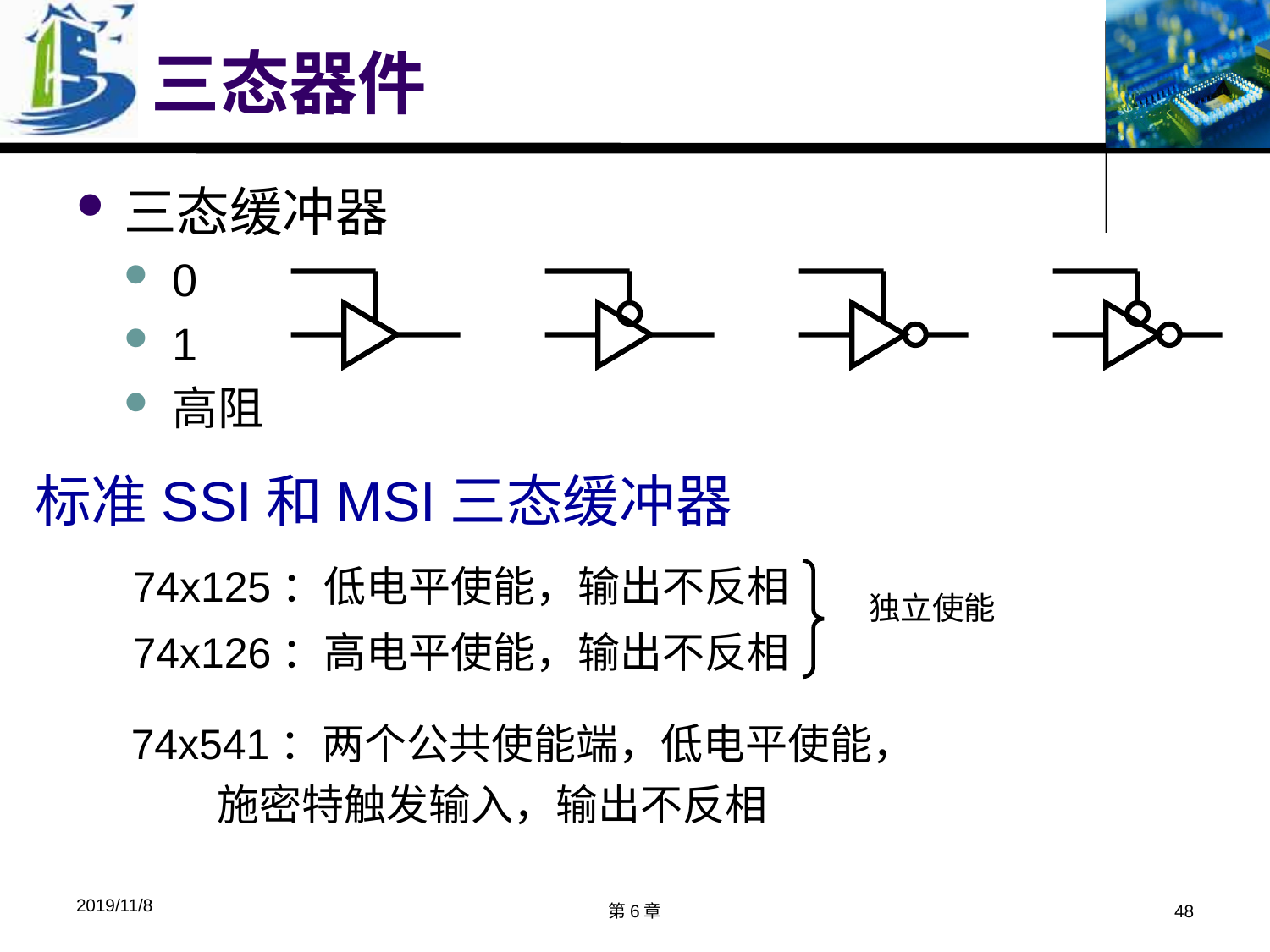

# 三态器件
三态缓冲器
0
1
高阻

 标准SSI和MSI三态缓冲器
74x125：低电平使能，输出不反相
74x126：高电平使能，输出不反相

独立使能
74x541：两个公共使能端，低电平使能，
        施密特触发输入，输出不反相
2019/11/8
第6章
48